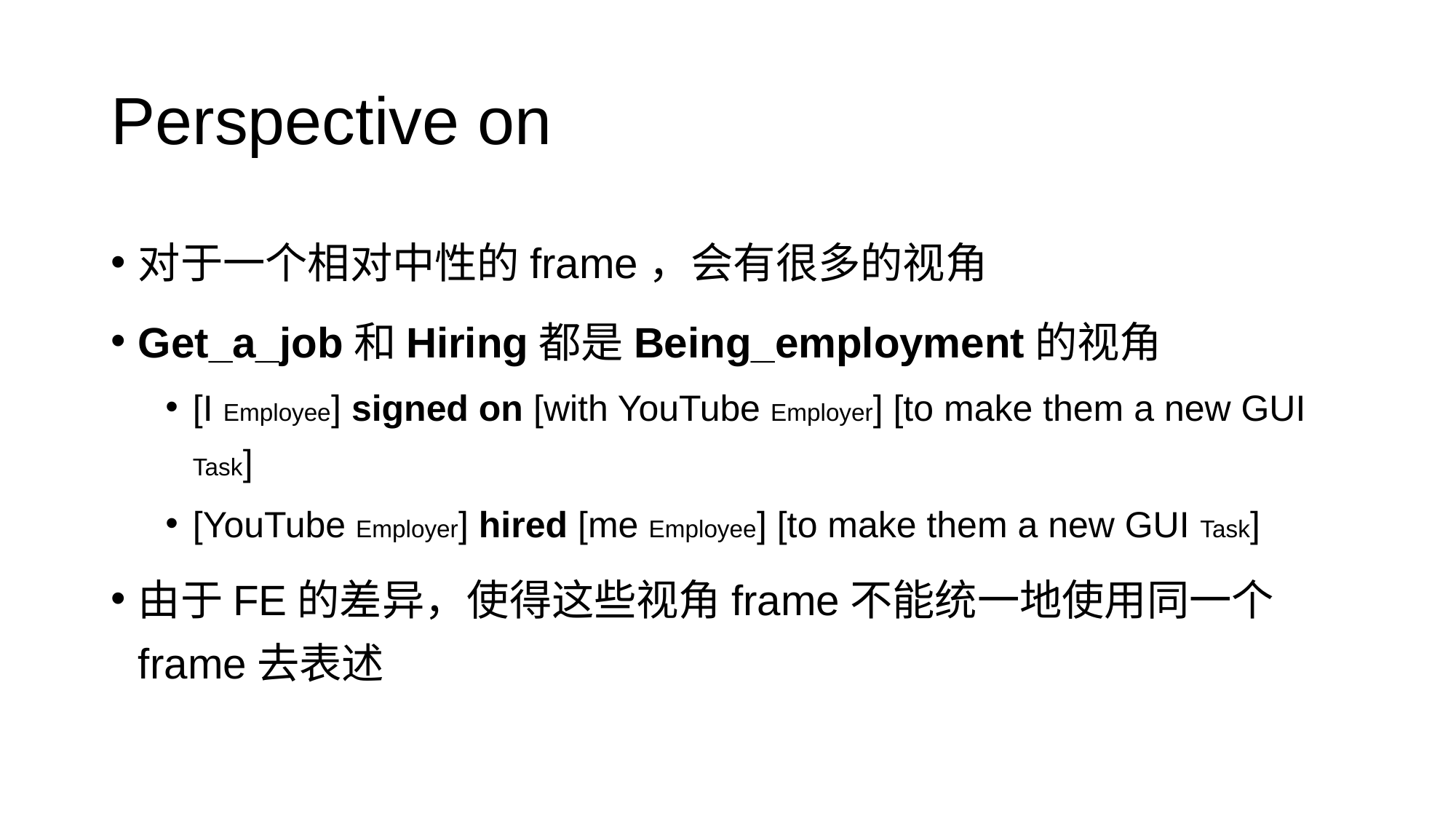

# Perspective on
对于一个相对中性的frame，会有很多的视角
Get_a_job和Hiring都是Being_employment的视角
[I Employee] signed on [with YouTube Employer] [to make them a new GUI Task]
[YouTube Employer] hired [me Employee] [to make them a new GUI Task]
由于FE的差异，使得这些视角frame不能统一地使用同一个frame去表述